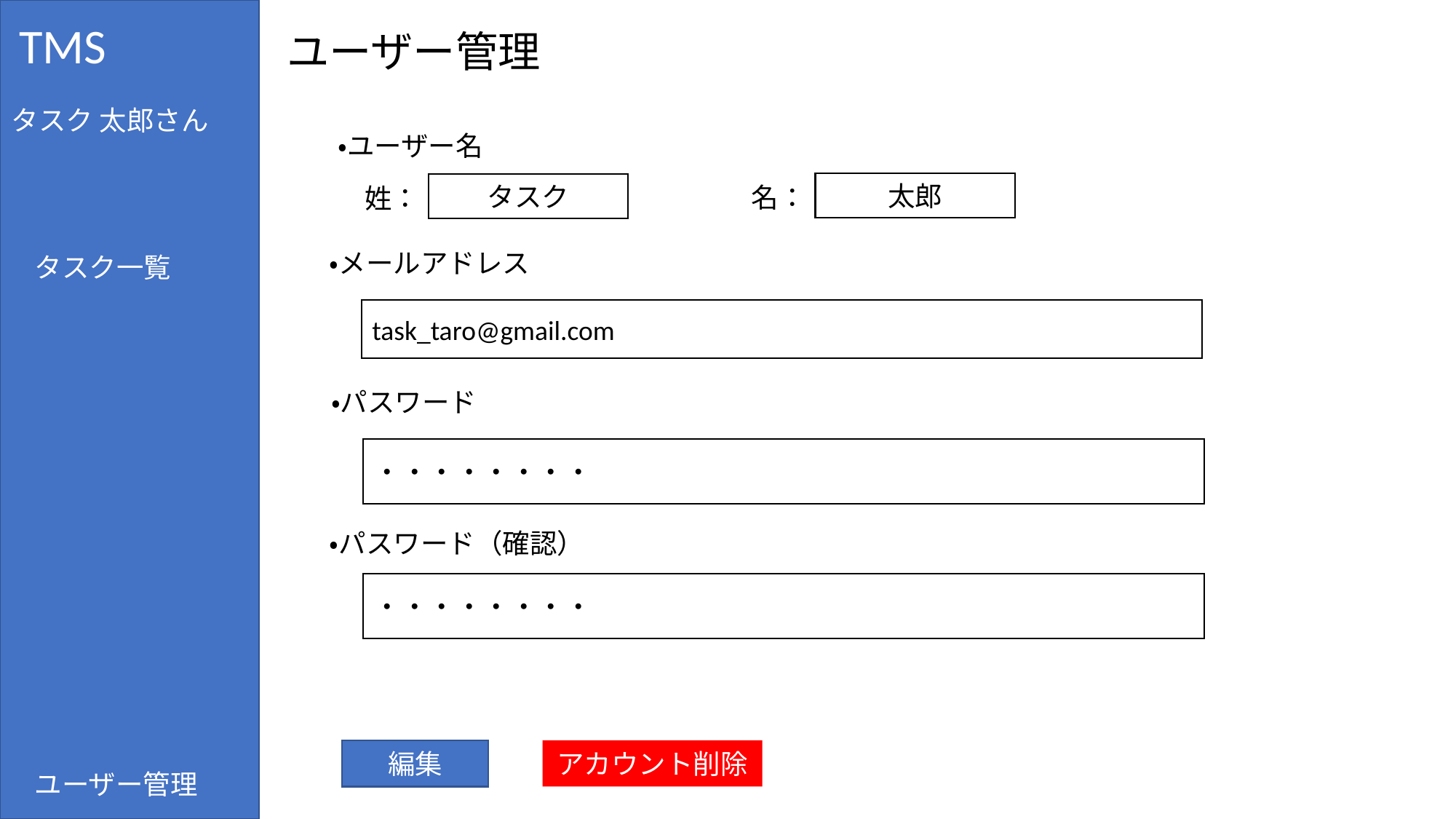

TMS
タスク 太郎さん
ユーザー管理
タスク一覧
タスク 太郎さん
ユーザー管理
・ユーザー名
ユーザー管理
太郎
名：
タスク
姓：
・メールアドレス
task_taro@gmail.com
・パスワード
・・・・・・・・
・パスワード（確認）
・・・・・・・・
編集
アカウント削除